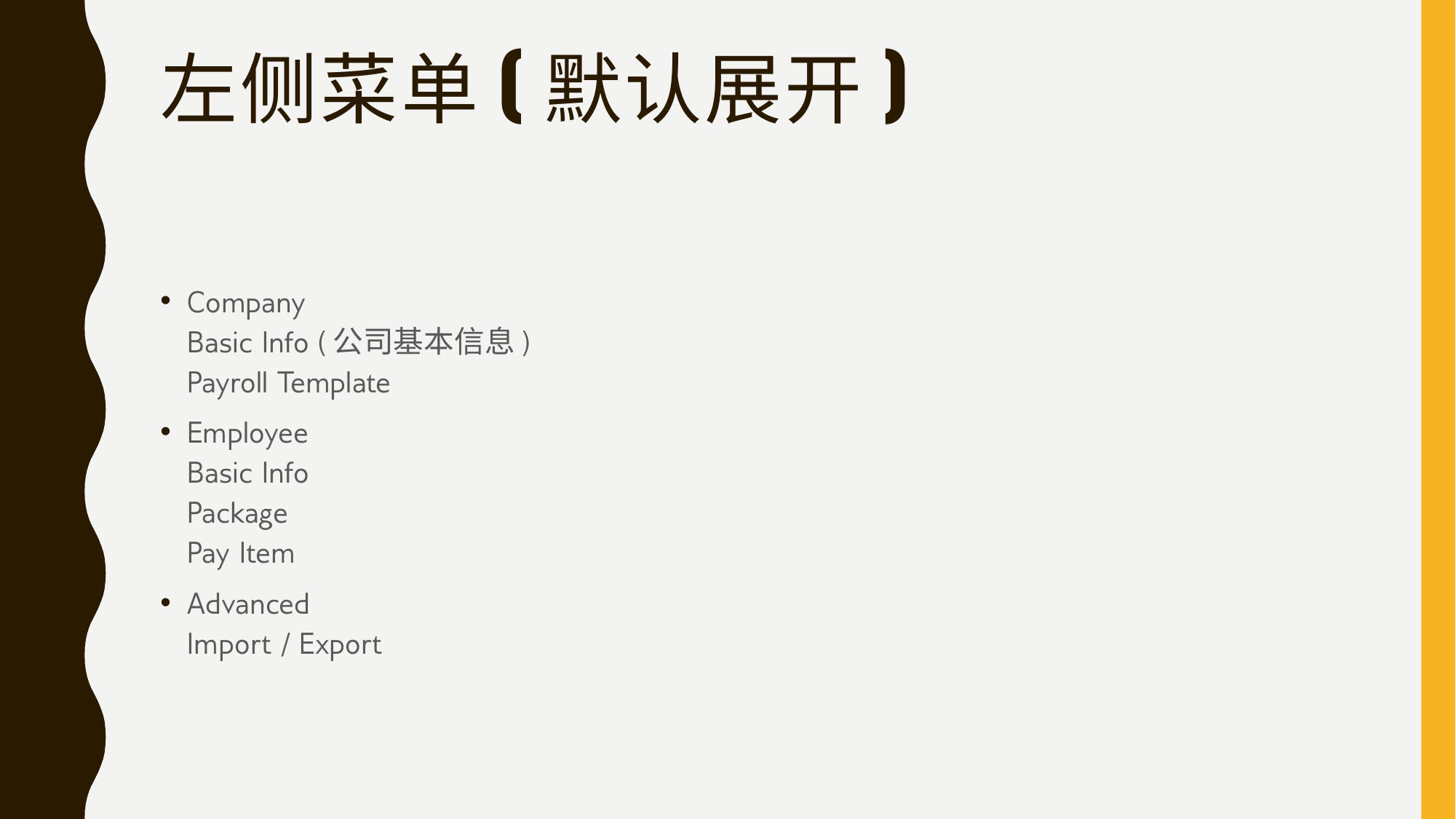

# 左侧菜单(默认展开)
Company
Basic Info (公司基本信息)
Payroll Template
Employee
Basic Info
Package
Pay Item
Advanced
Import / Export